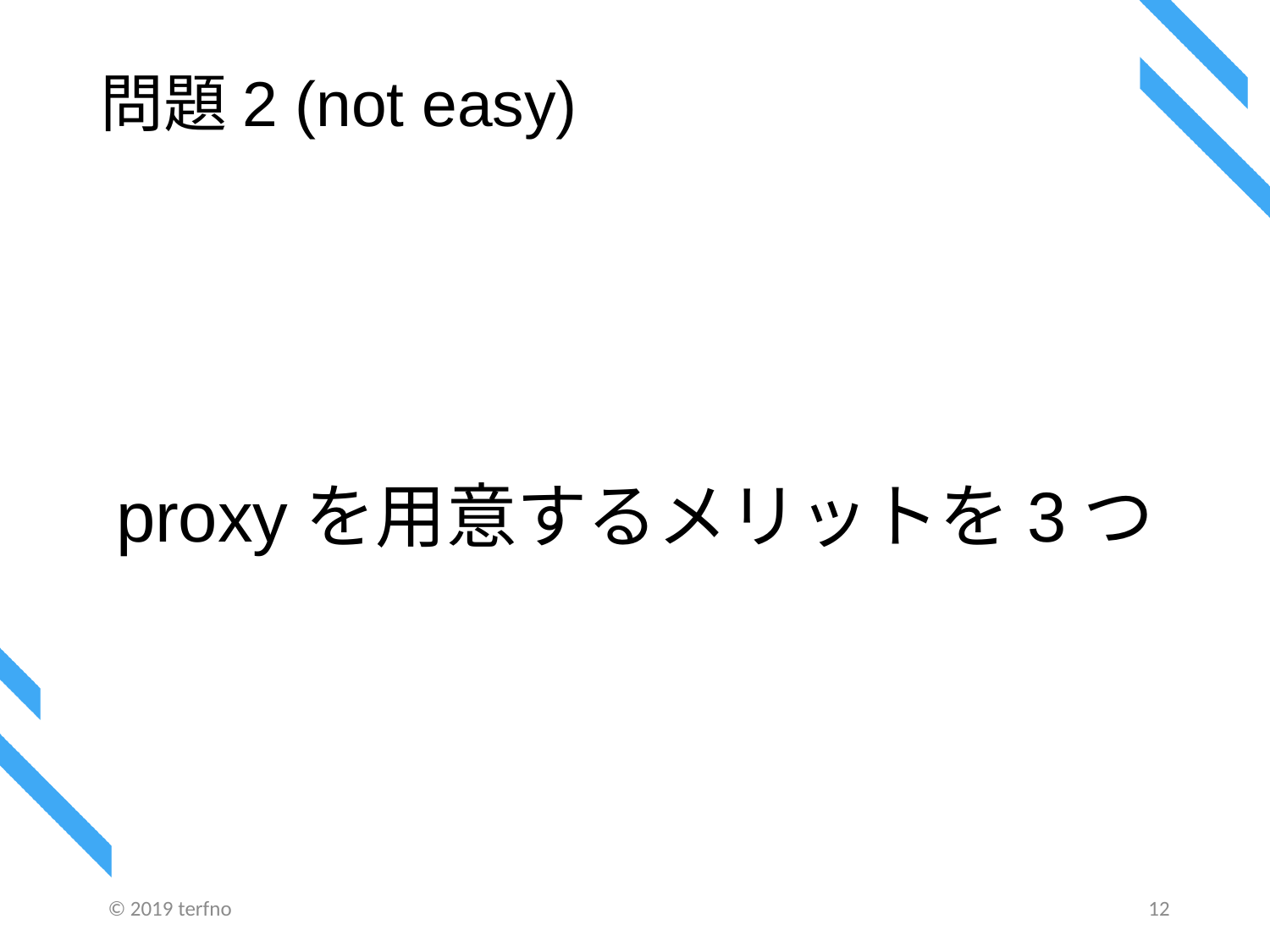

# 問題2 (not easy)
proxyを用意するメリットを3つ
© 2019 terfno
12